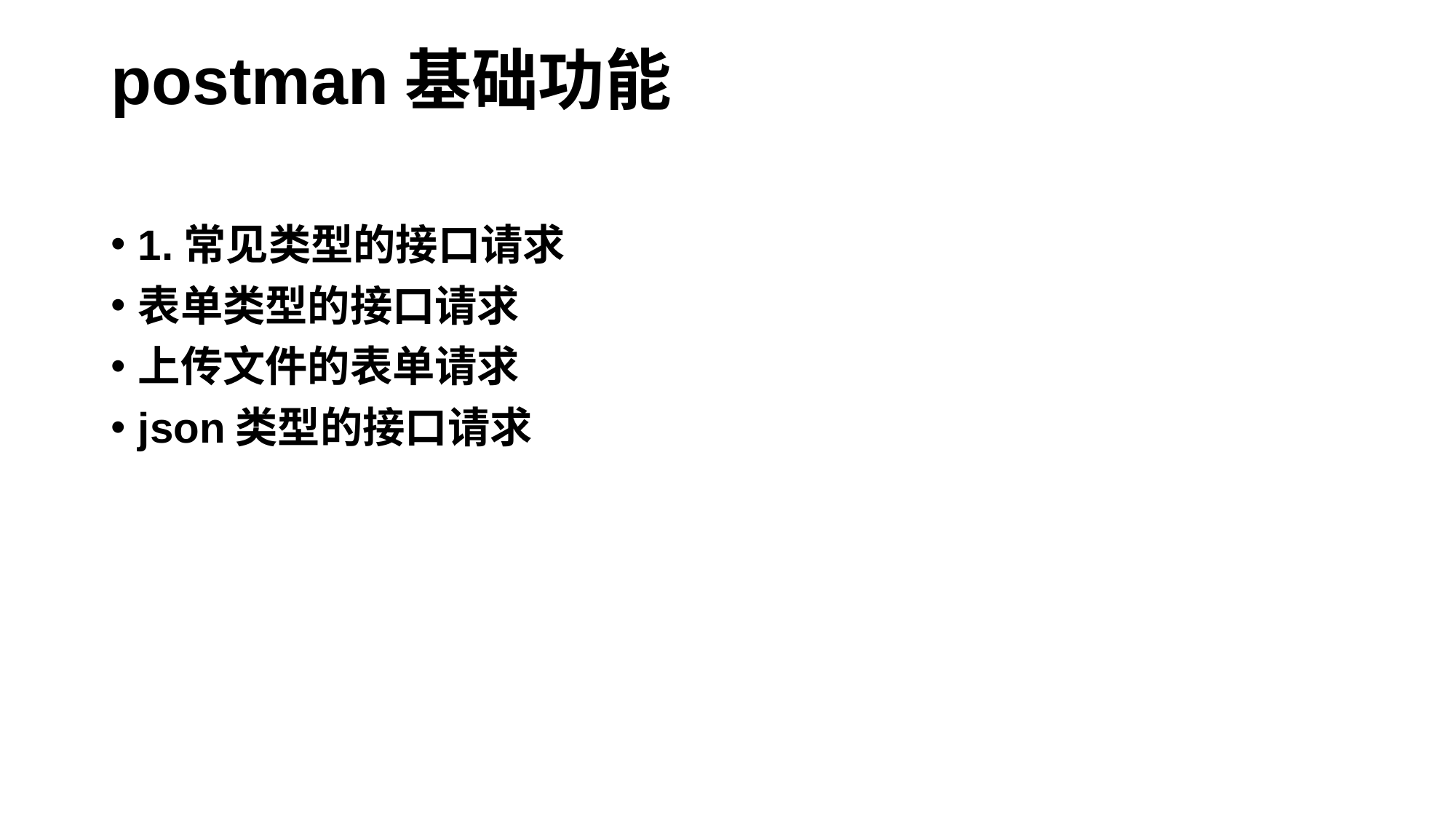

# postman基础功能
1.常见类型的接口请求
表单类型的接口请求
上传文件的表单请求
json类型的接口请求